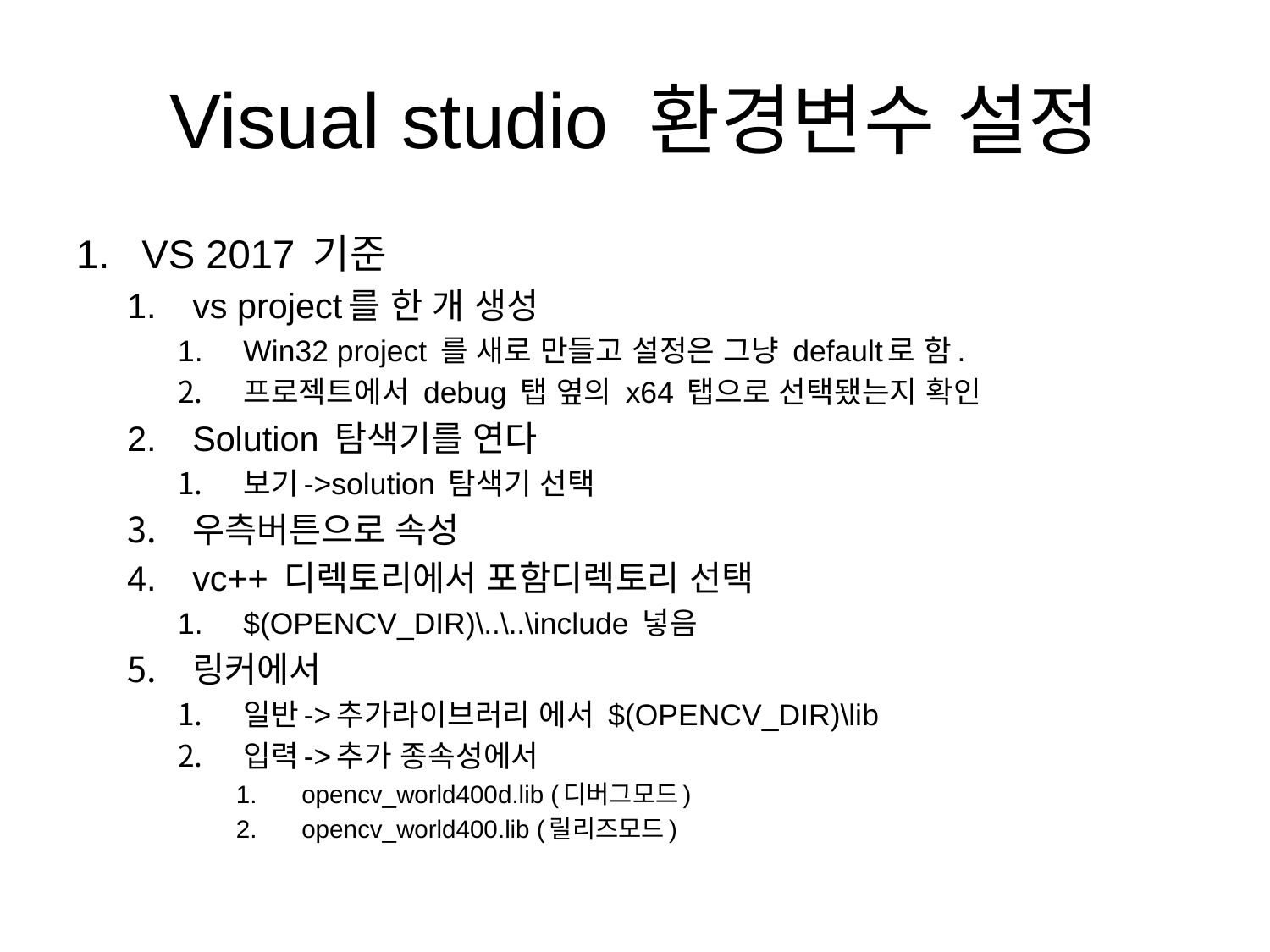

# Visual studio 환경변수 설정
VS 2017 기준
vs project를 한 개 생성
Win32 project 를 새로 만들고 설정은 그냥 default로 함.
프로젝트에서 debug 탭 옆의 x64 탭으로 선택됐는지 확인
Solution 탐색기를 연다
보기->solution 탐색기 선택
우측버튼으로 속성
vc++ 디렉토리에서 포함디렉토리 선택
$(OPENCV_DIR)\..\..\include 넣음
링커에서
일반->추가라이브러리 에서 $(OPENCV_DIR)\lib
입력->추가 종속성에서
opencv_world400d.lib (디버그모드)
opencv_world400.lib (릴리즈모드)